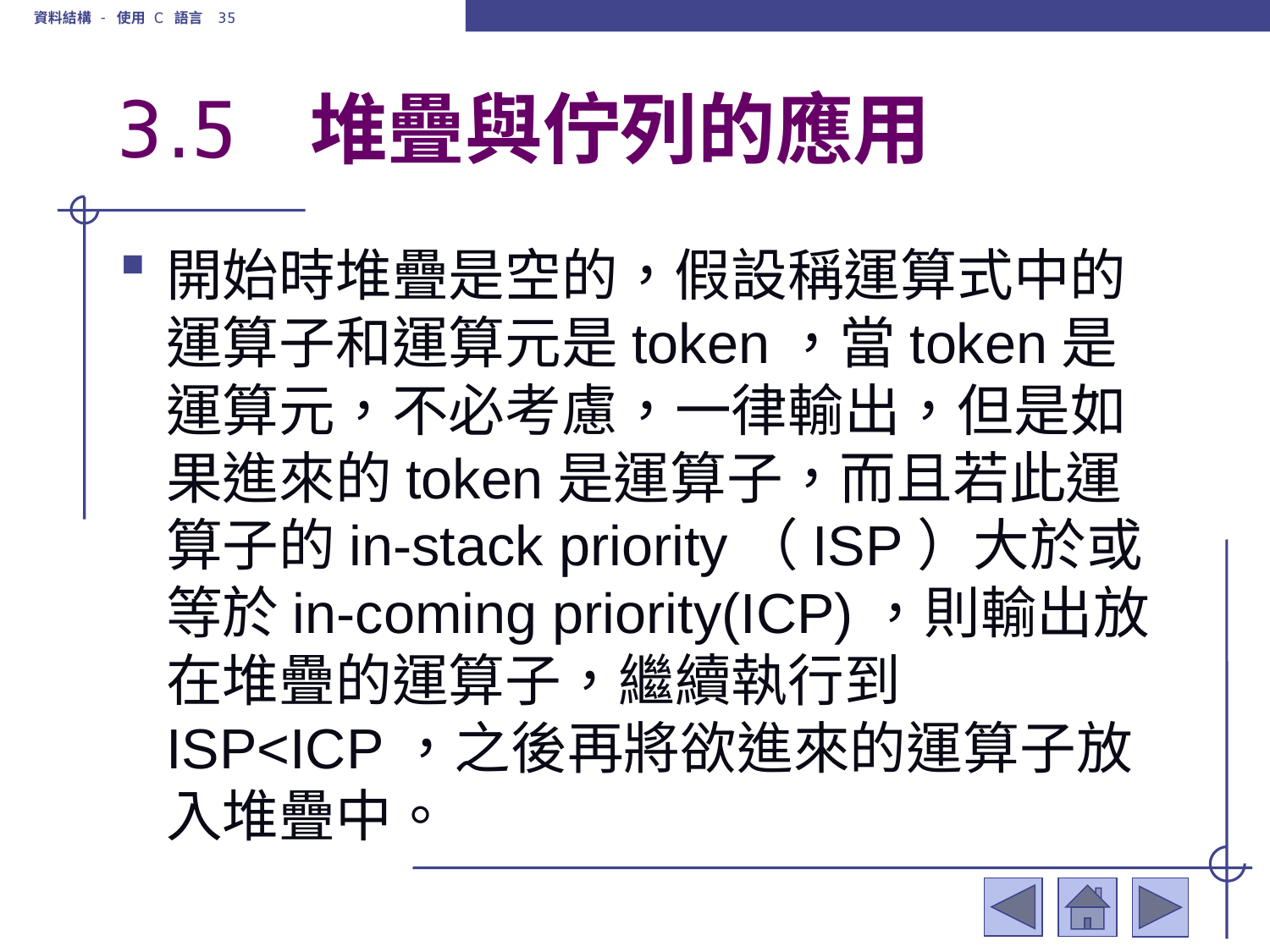

資料結構 - 使用 C 語言   35
# 3.5	  堆疊與佇列的應用
開始時堆疊是空的，假設稱運算式中的運算子和運算元是token，當token是運算元，不必考慮，一律輸出，但是如果進來的token是運算子，而且若此運算子的in-stack priority（ISP）大於或等於in-coming priority(ICP)，則輸出放在堆疊的運算子，繼續執行到ISP<ICP，之後再將欲進來的運算子放入堆疊中。